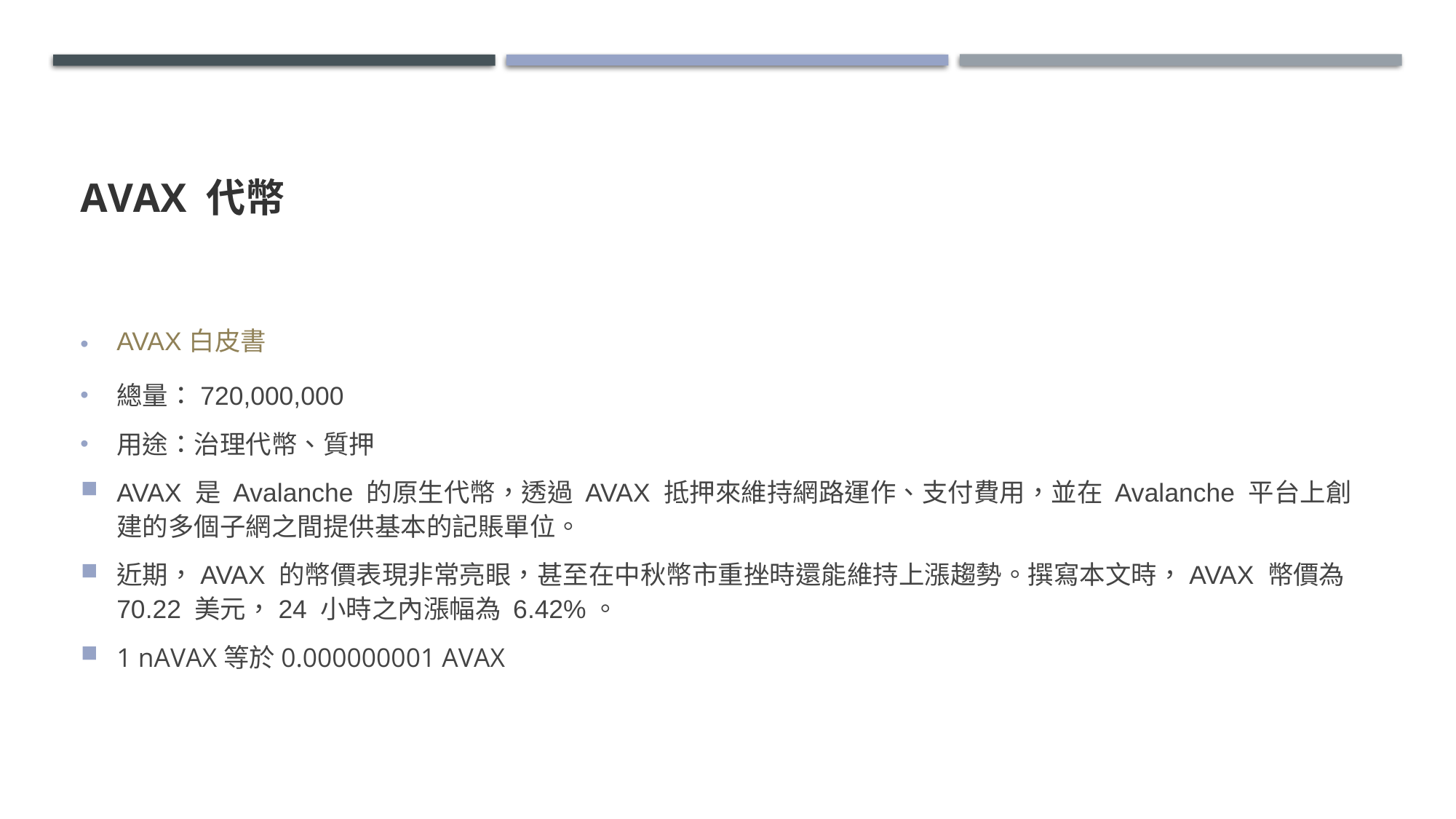

# AVAX 代幣
AVAX 白皮書
總量：720,000,000
用途：治理代幣、質押
AVAX 是 Avalanche 的原生代幣，透過 AVAX 抵押來維持網路運作、支付費用，並在 Avalanche 平台上創建的多個子網之間提供基本的記賬單位。
近期，AVAX 的幣價表現非常亮眼，甚至在中秋幣市重挫時還能維持上漲趨勢。撰寫本文時，AVAX 幣價為 70.22 美元，24 小時之內漲幅為 6.42%。
1 nAVAX等於0.000000001 AVAX